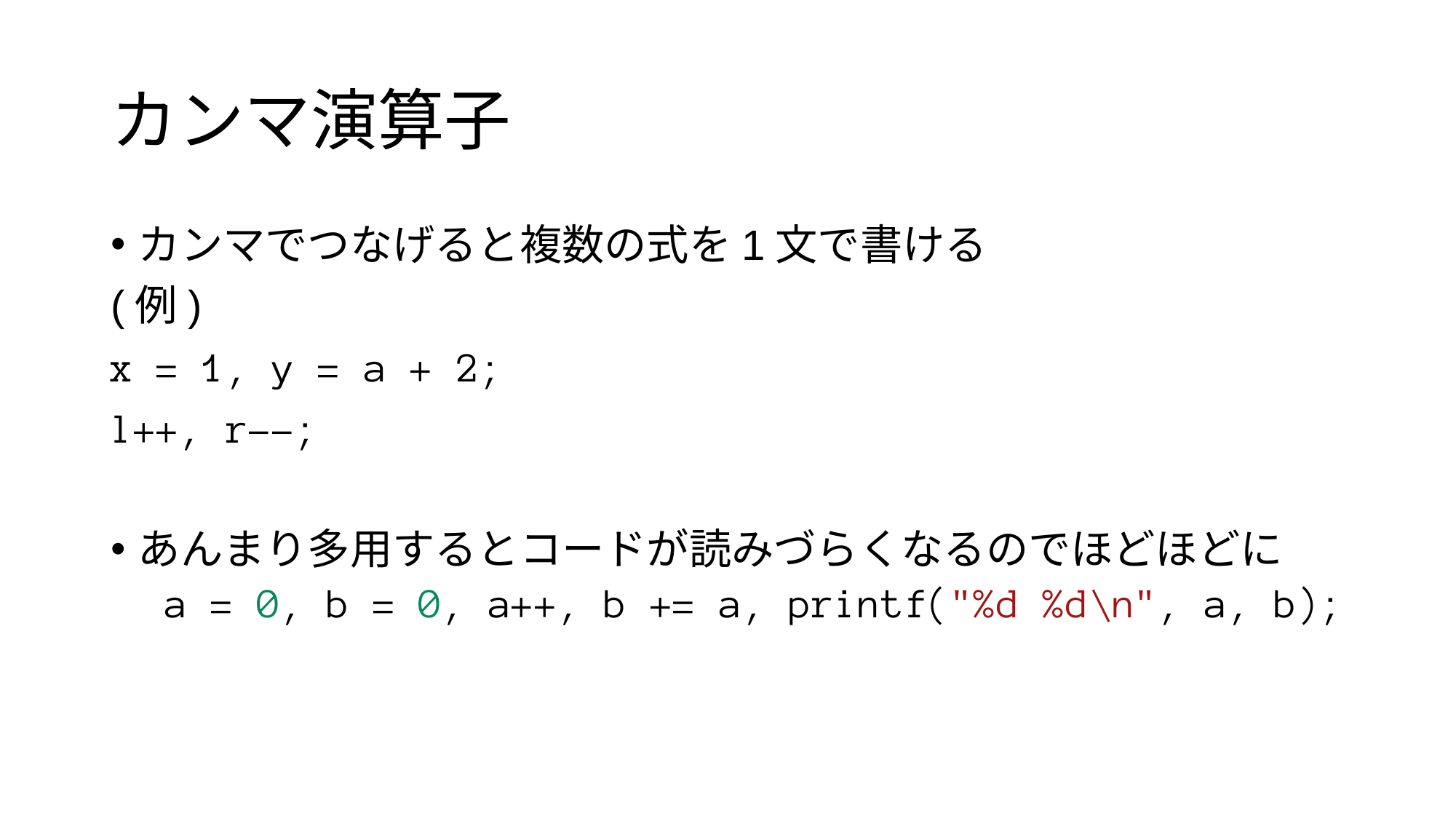

# カンマ演算子
カンマでつなげると複数の式を1文で書ける
(例)
x = 1, y = a + 2;
l++, r--;

あんまり多用するとコードが読みづらくなるのでほどほどに
a = 0, b = 0, a++, b += a, printf("%d %d\n", a, b);